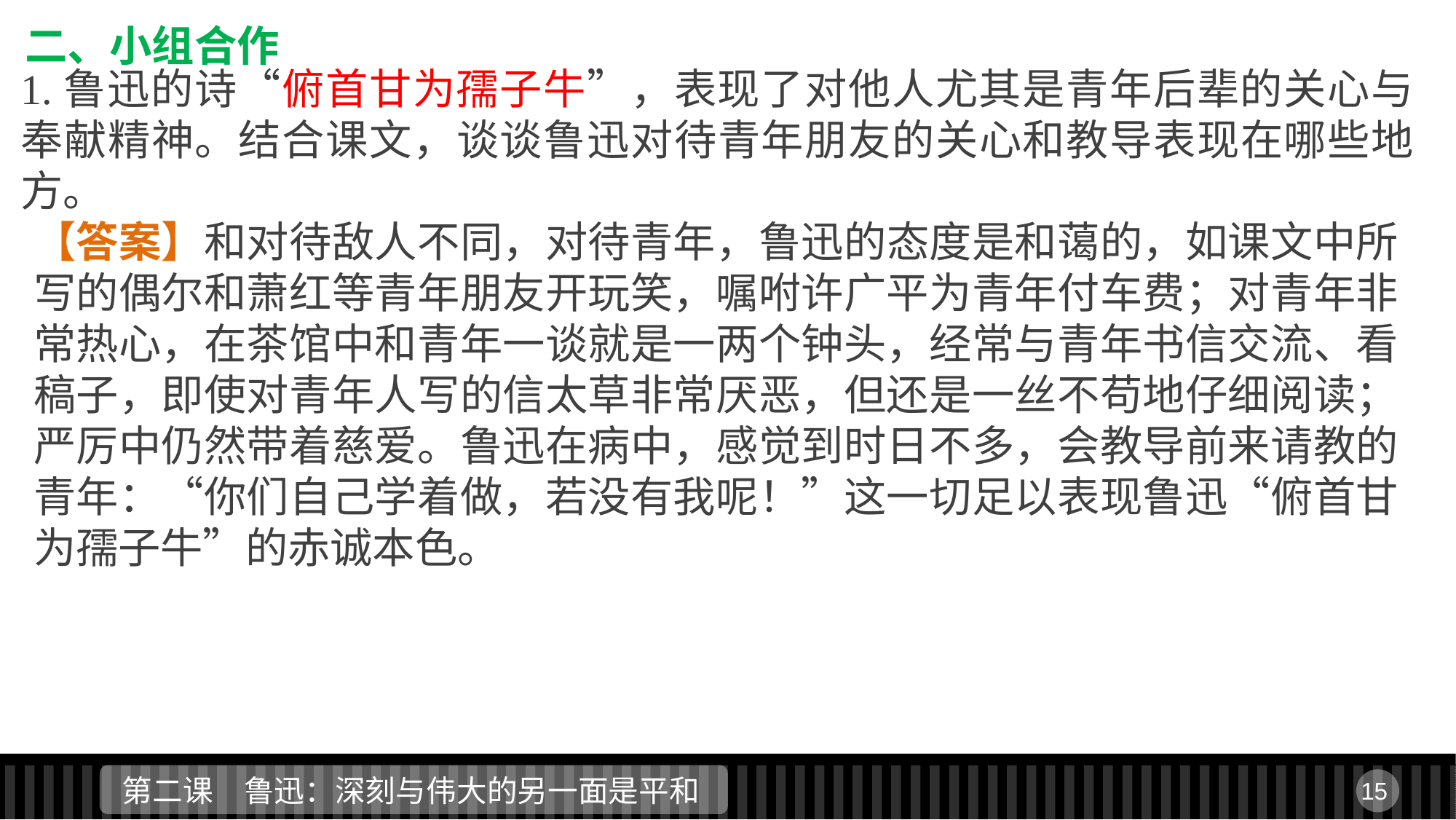

二、小组合作
1.鲁迅的诗“俯首甘为孺子牛”，表现了对他人尤其是青年后辈的关心与奉献精神。结合课文，谈谈鲁迅对待青年朋友的关心和教导表现在哪些地方。
【答案】和对待敌人不同，对待青年，鲁迅的态度是和蔼的，如课文中所写的偶尔和萧红等青年朋友开玩笑，嘱咐许广平为青年付车费；对青年非常热心，在茶馆中和青年一谈就是一两个钟头，经常与青年书信交流、看稿子，即使对青年人写的信太草非常厌恶，但还是一丝不苟地仔细阅读；严厉中仍然带着慈爱。鲁迅在病中，感觉到时日不多，会教导前来请教的青年：“你们自己学着做，若没有我呢！”这一切足以表现鲁迅“俯首甘为孺子牛”的赤诚本色。